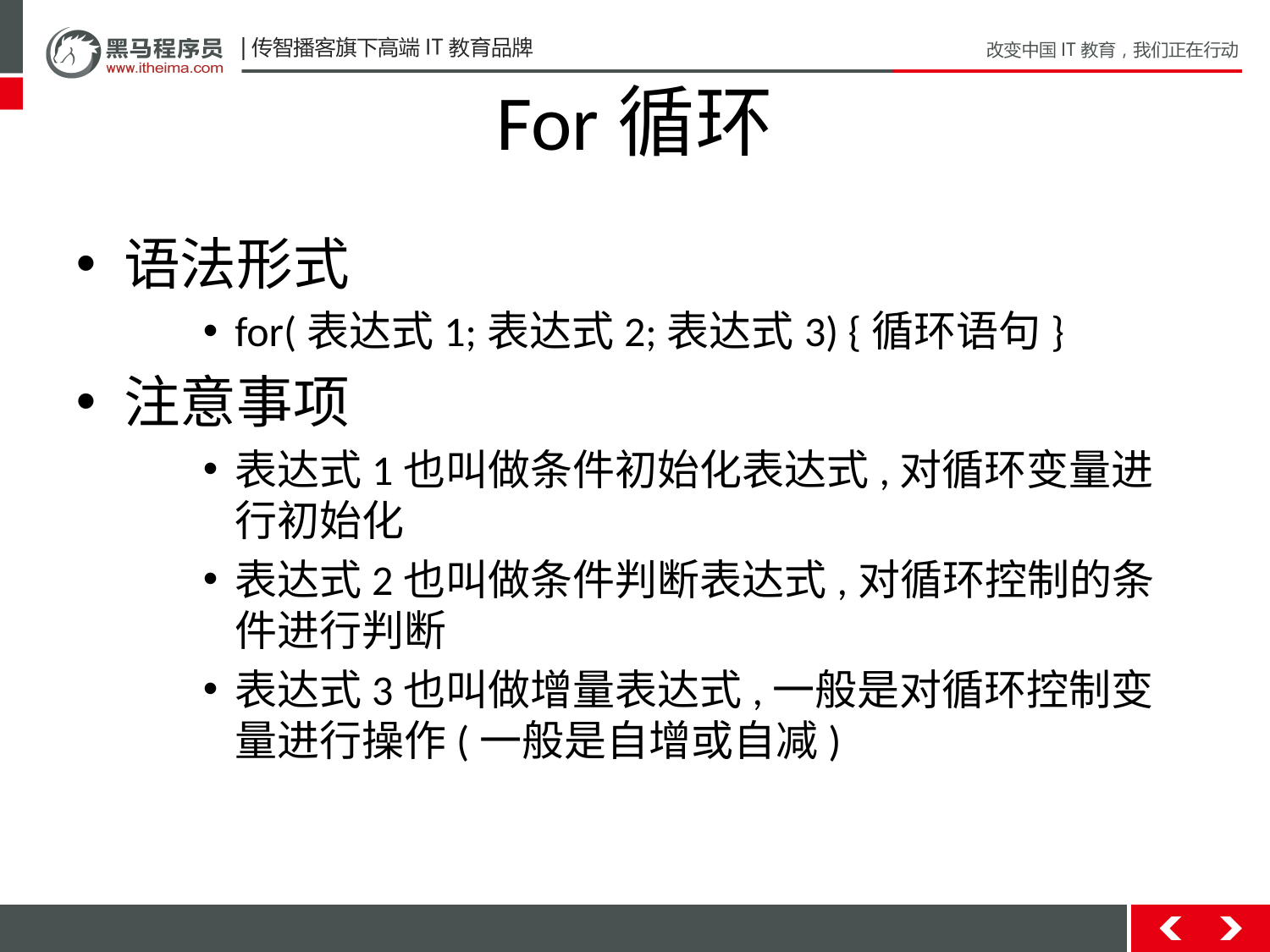

# For循环
语法形式
for(表达式1;表达式2;表达式3) {循环语句}
注意事项
表达式1也叫做条件初始化表达式,对循环变量进行初始化
表达式2也叫做条件判断表达式,对循环控制的条件进行判断
表达式3也叫做增量表达式,一般是对循环控制变量进行操作(一般是自增或自减)